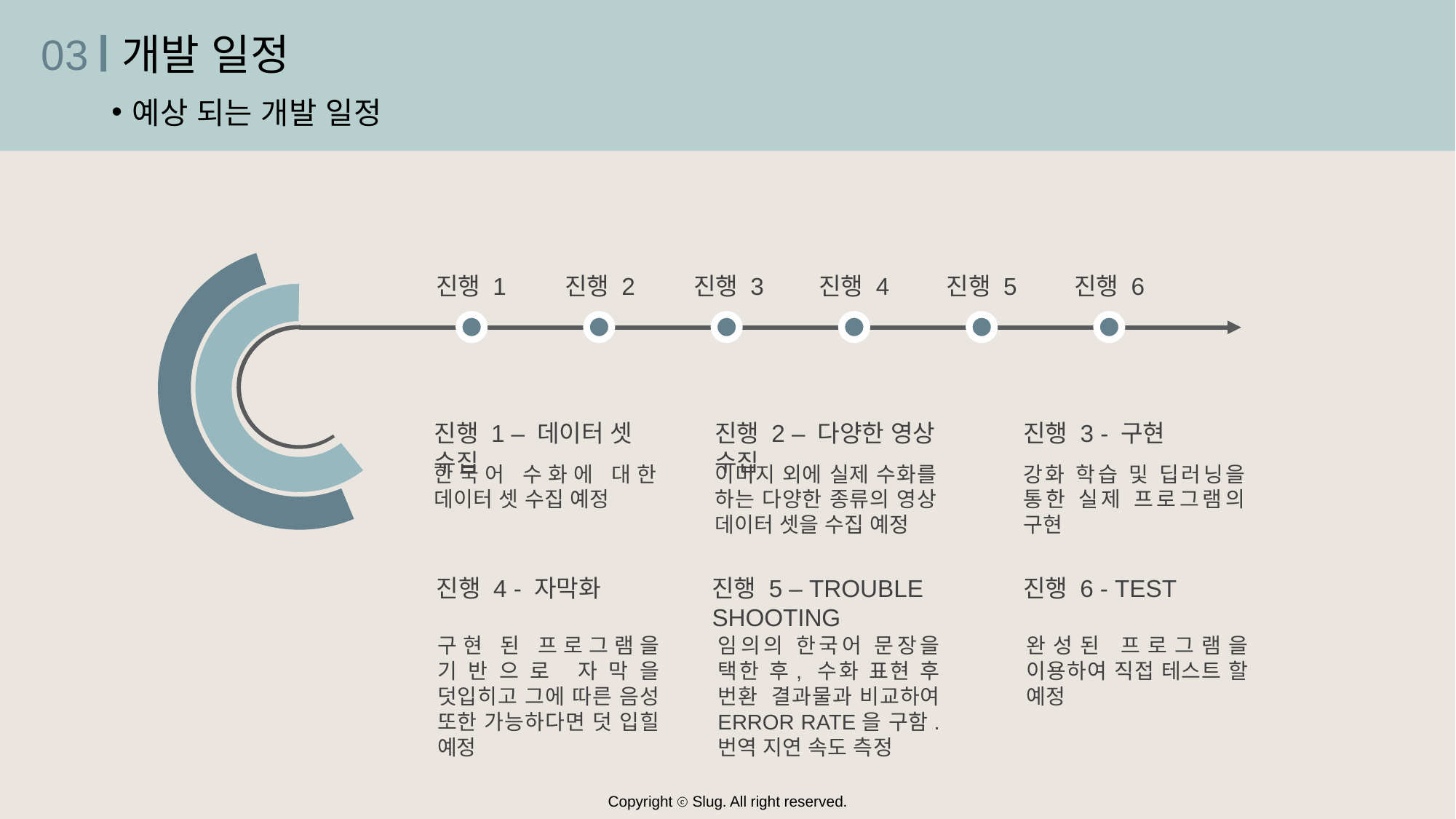

03
개발 일정

예상 되는 개발 일정

진행 1
진행 2
진행 3
진행 4
진행 5
진행 6

진행 1 – 데이터 셋 수집
진행 2 – 다양한 영상 수집
진행 3 - 구현
한국어 수화에 대한 데이터 셋 수집 예정
이미지 외에 실제 수화를 하는 다양한 종류의 영상 데이터 셋을 수집 예정
강화 학습 및 딥러닝을 통한 실제 프로그램의 구현
진행 5 – TROUBLE SHOOTING
진행 4 - 자막화
진행 6 - TEST
구현 된 프로그램을 기반으로 자막을 덧입히고 그에 따른 음성 또한 가능하다면 덧 입힐 예정
임의의 한국어 문장을 택한 후, 수화 표현 후 번환  결과물과 비교하여 ERROR RATE을 구함. 번역 지연 속도 측정
완성된 프로그램을 이용하여 직접 테스트 할 예정
Copyright ⓒ Slug. All right reserved.